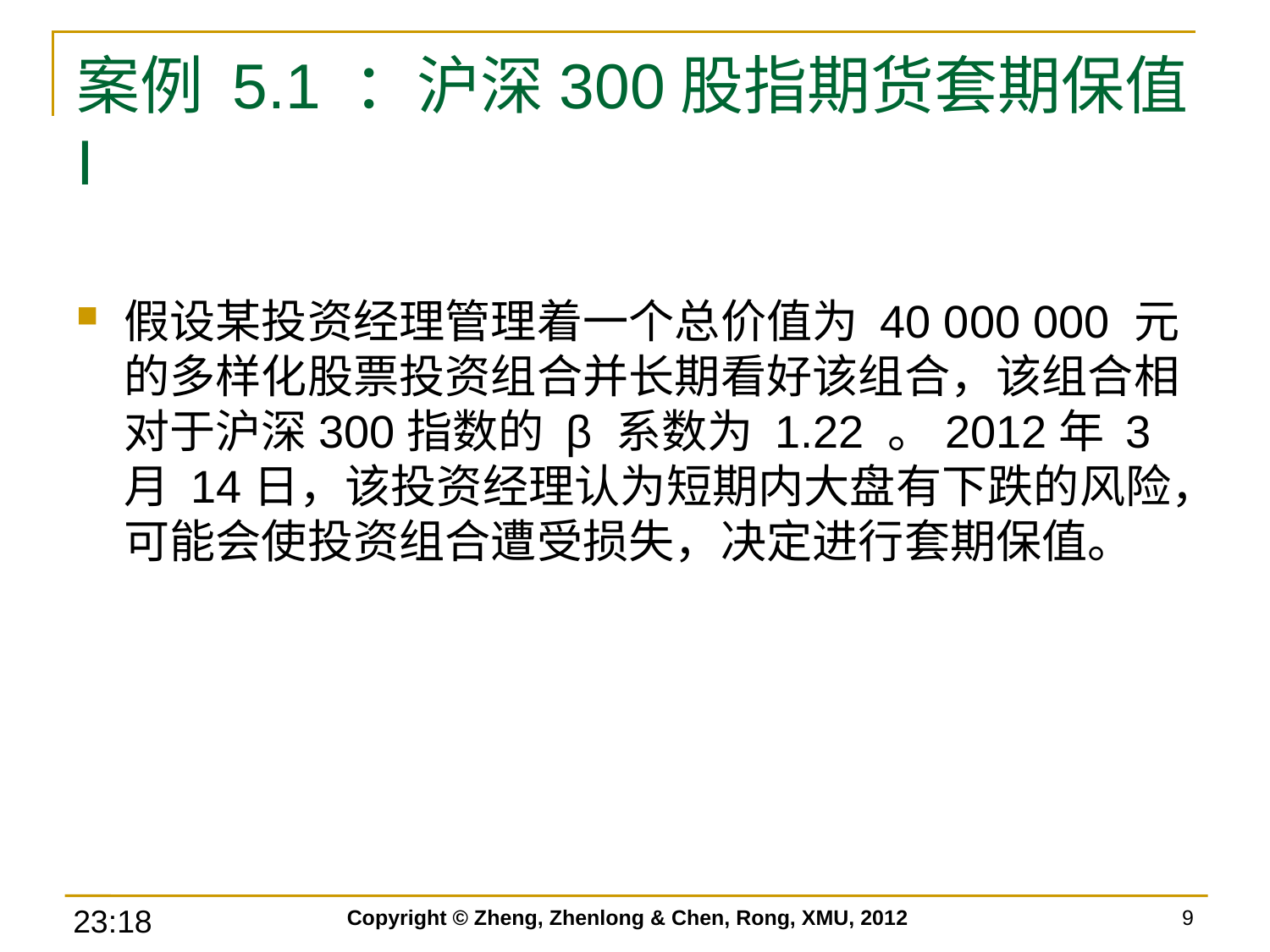

# 案例 5.1 ：沪深300股指期货套期保值 I

假设某投资经理管理着一个总价值为 40 000 000 元的多样化股票投资组合并长期看好该组合，该组合相对于沪深300指数的 β 系数为 1.22 。2012年 3月 14日，该投资经理认为短期内大盘有下跌的风险，可能会使投资组合遭受损失，决定进行套期保值。
Copyright © Zheng, Zhenlong & Chen, Rong, XMU, 2012
9